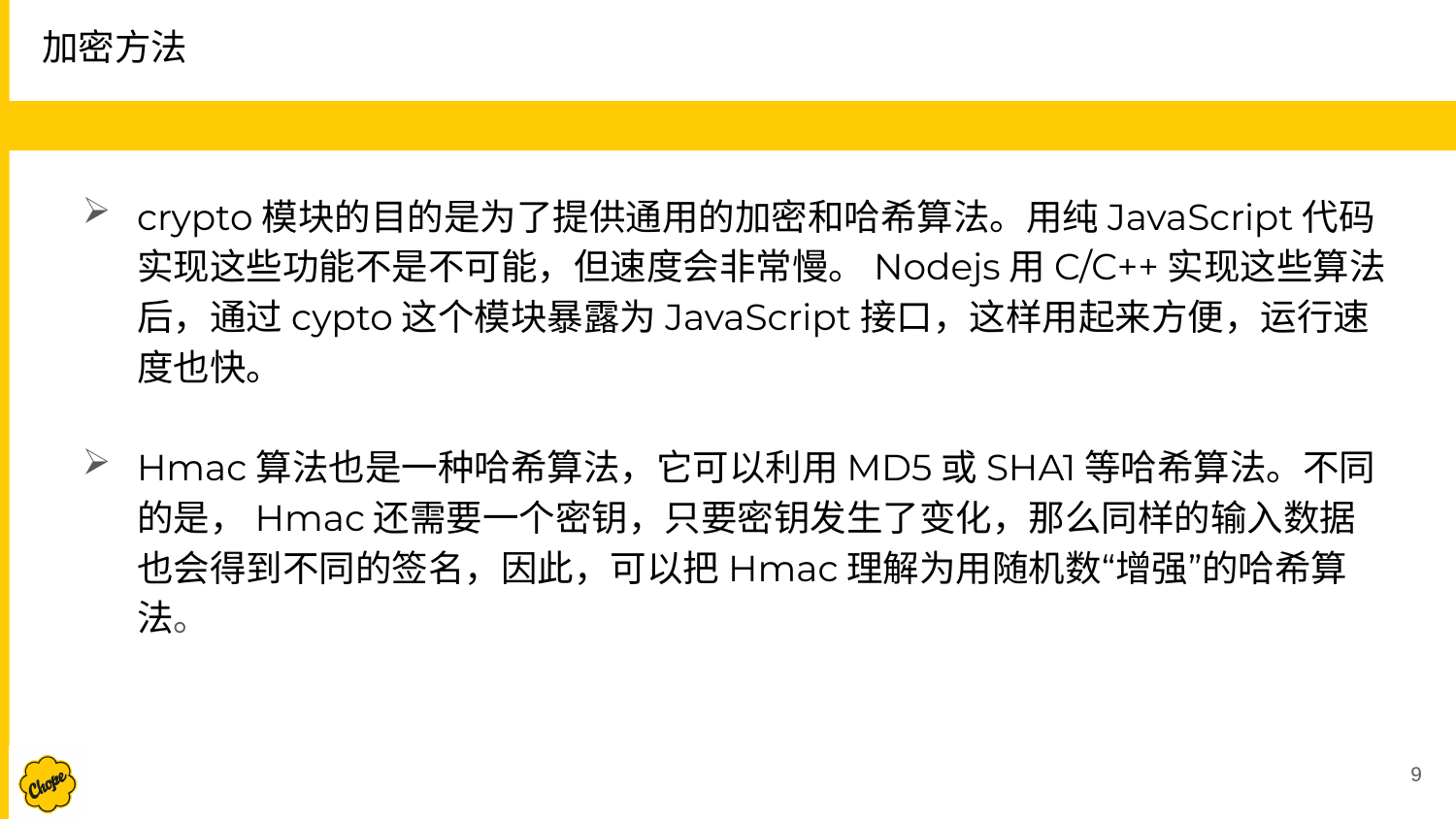

# 加密方法
crypto模块的目的是为了提供通用的加密和哈希算法。用纯JavaScript代码实现这些功能不是不可能，但速度会非常慢。Nodejs用C/C++实现这些算法后，通过cypto这个模块暴露为JavaScript接口，这样用起来方便，运行速度也快。

Hmac算法也是一种哈希算法，它可以利用MD5或SHA1等哈希算法。不同的是，Hmac还需要一个密钥，只要密钥发生了变化，那么同样的输入数据也会得到不同的签名，因此，可以把Hmac理解为用随机数“增强”的哈希算法。

9